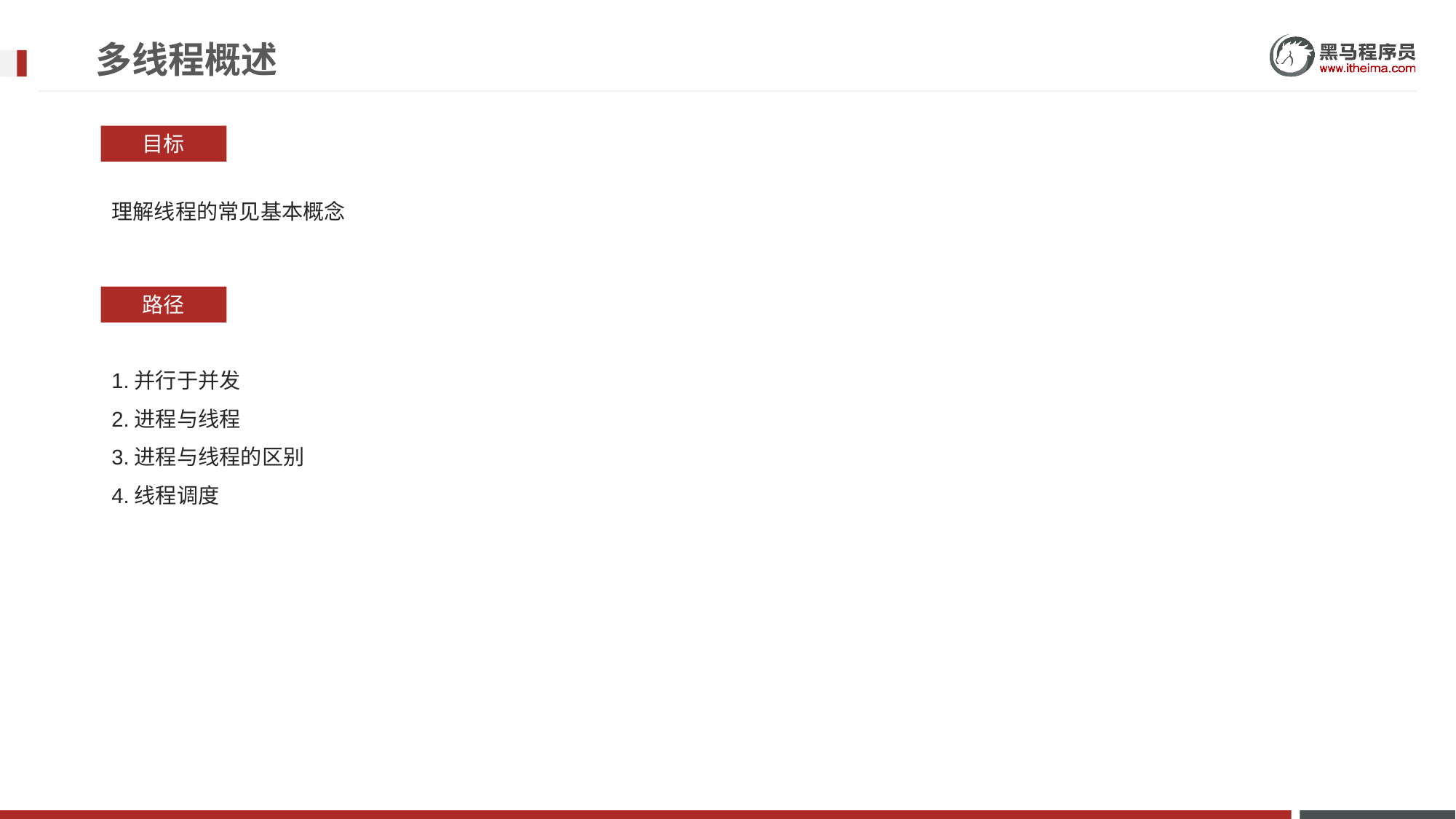

# 多线程概述
目标
理解线程的常见基本概念
路径
1.并行于并发
2.进程与线程
3.进程与线程的区别
4.线程调度